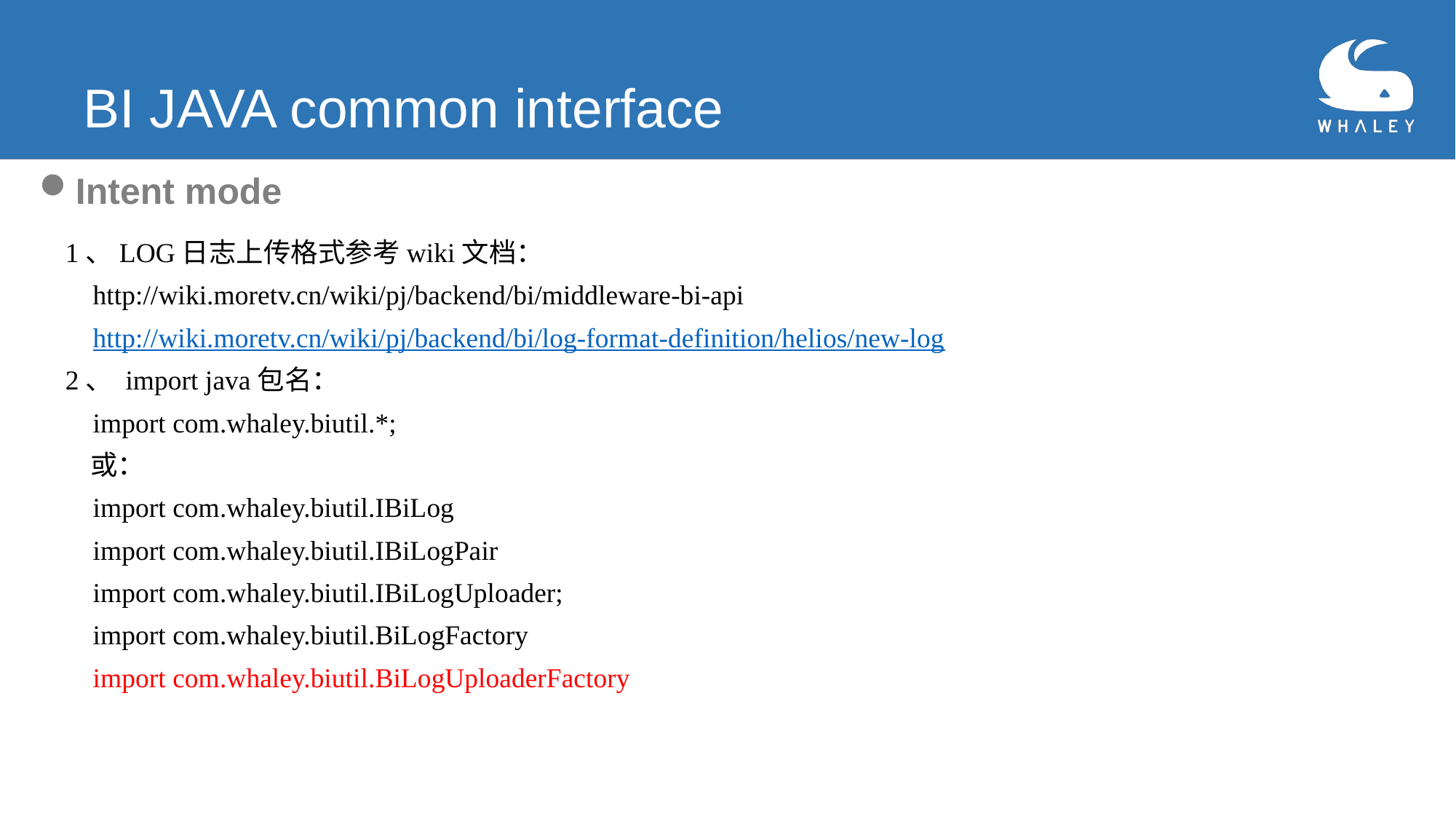

# BI JAVA common interface
Intent mode
1、LOG日志上传格式参考wiki文档：
    http://wiki.moretv.cn/wiki/pj/backend/bi/middleware-bi-api
    http://wiki.moretv.cn/wiki/pj/backend/bi/log-format-definition/helios/new-log
2、 import java包名：
    import com.whaley.biutil.*;
   或：
    import com.whaley.biutil.IBiLog
    import com.whaley.biutil.IBiLogPair
    import com.whaley.biutil.IBiLogUploader;
    import com.whaley.biutil.BiLogFactory
    import com.whaley.biutil.BiLogUploaderFactory